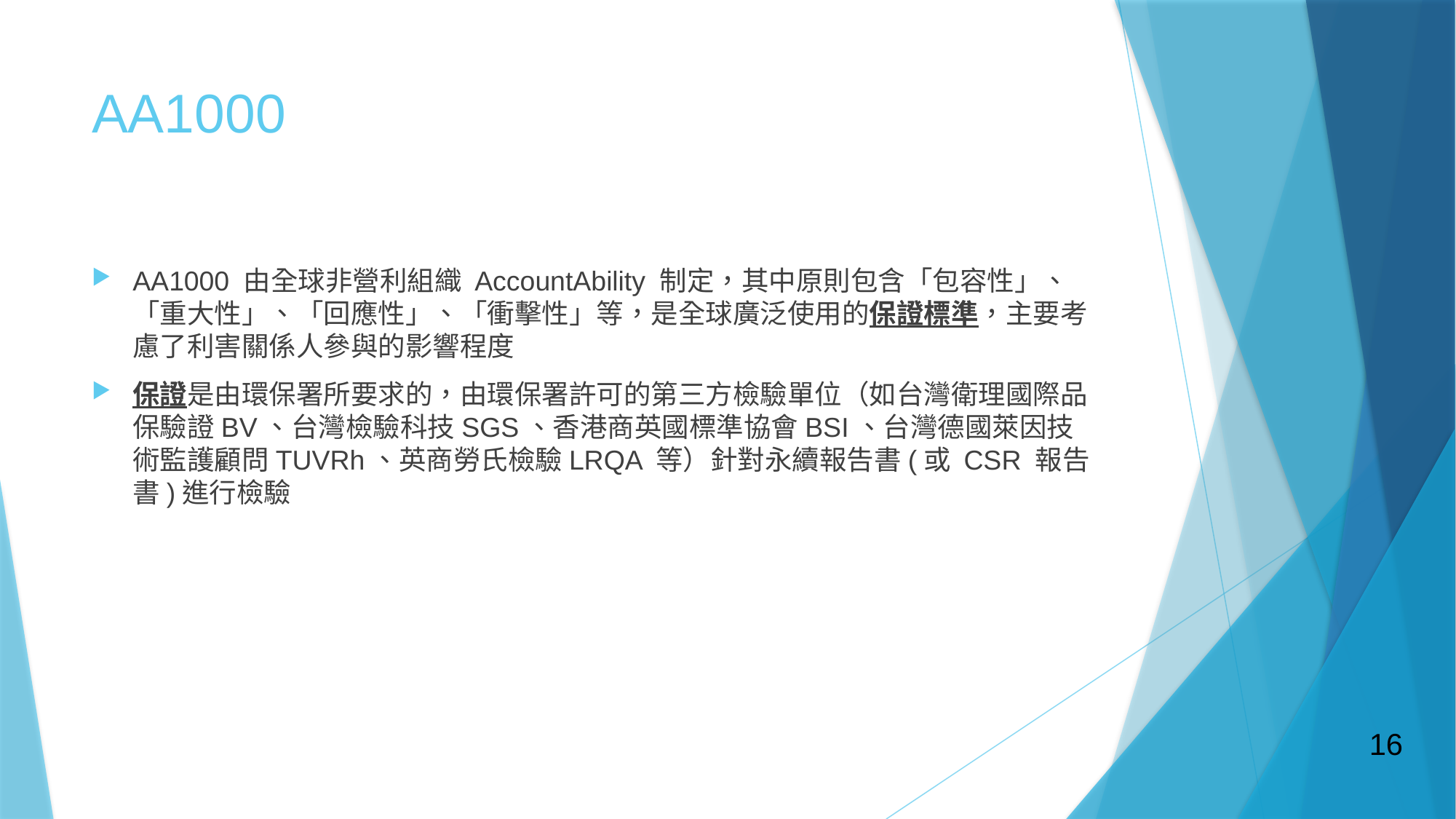

# AA1000
AA1000 由全球非營利組織 AccountAbility 制定，其中原則包含「包容性」、「重大性」、「回應性」、「衝擊性」等，是全球廣泛使用的保證標準，主要考慮了利害關係人參與的影響程度
保證是由環保署所要求的，由環保署許可的第三方檢驗單位（如台灣衛理國際品保驗證BV、台灣檢驗科技SGS、香港商英國標準協會BSI、台灣德國萊因技術監護顧問TUVRh、英商勞氏檢驗LRQA 等）針對永續報告書(或 CSR 報告書)進行檢驗
16